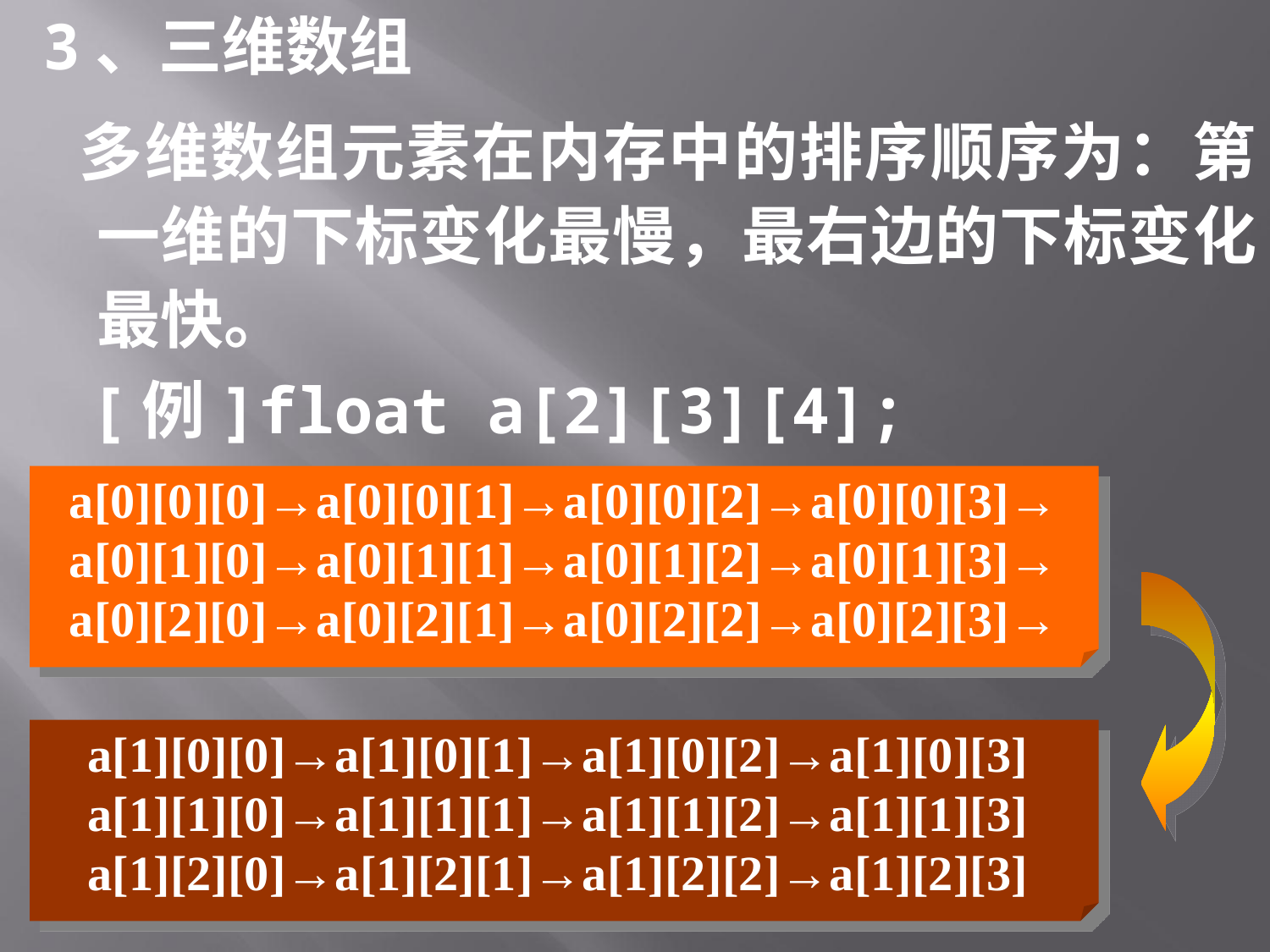

3、三维数组
   多维数组元素在内存中的排序顺序为：第一维的下标变化最慢，最右边的下标变化最快。
  [例]float a[2][3][4];

a[0][0][0]→a[0][0][1]→a[0][0][2]→a[0][0][3]→
a[0][1][0]→a[0][1][1]→a[0][1][2]→a[0][1][3]→
a[0][2][0]→a[0][2][1]→a[0][2][2]→a[0][2][3]→

a[1][0][0]→a[1][0][1]→a[1][0][2]→a[1][0][3]
a[1][1][0]→a[1][1][1]→a[1][1][2]→a[1][1][3]
a[1][2][0]→a[1][2][1]→a[1][2][2]→a[1][2][3]